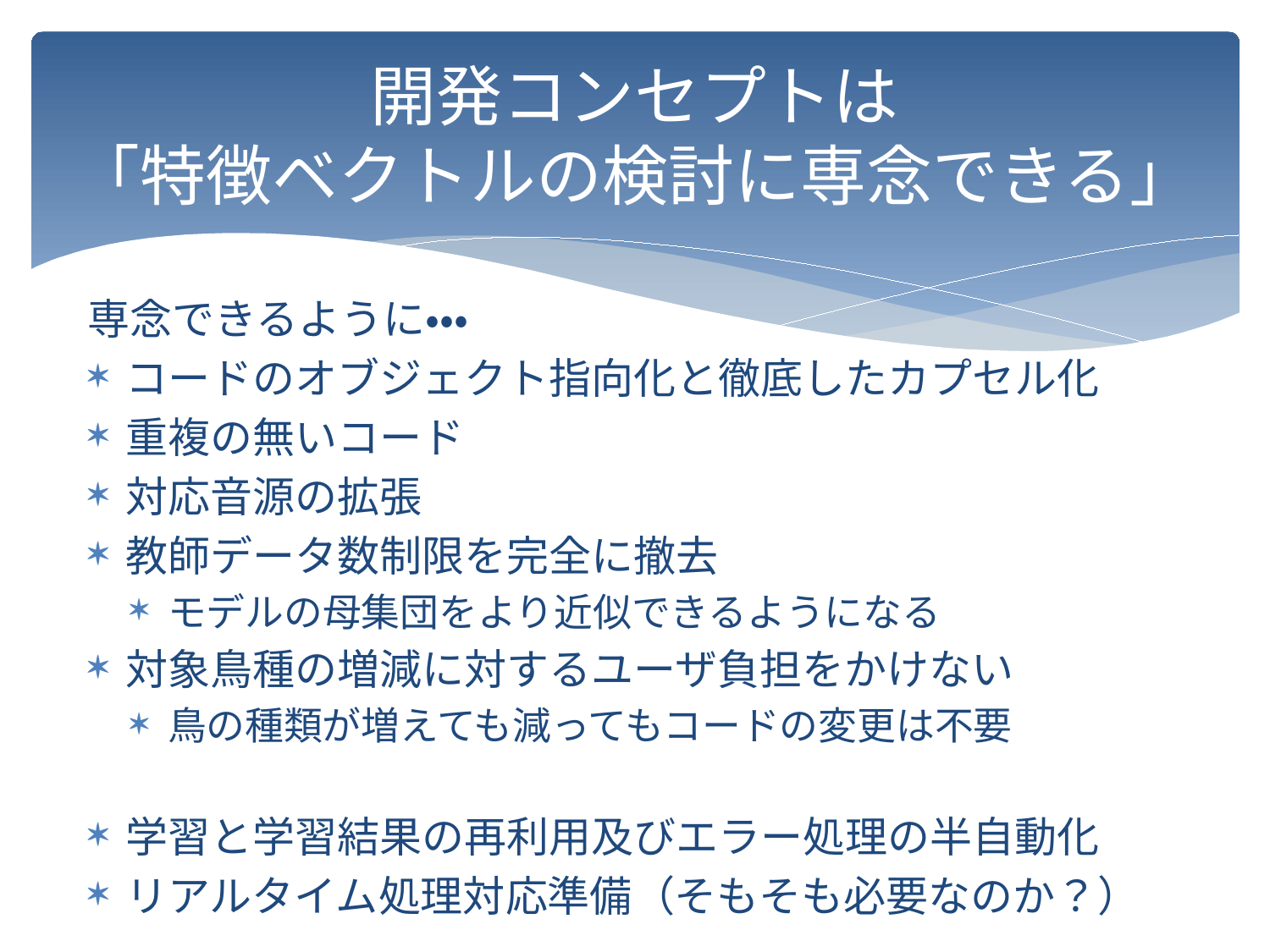

# 開発コンセプトは 「特徴ベクトルの検討に専念できる」
専念できるように・・・
コードのオブジェクト指向化と徹底したカプセル化
重複の無いコード
対応音源の拡張
教師データ数制限を完全に撤去
モデルの母集団をより近似できるようになる
対象鳥種の増減に対するユーザ負担をかけない
鳥の種類が増えても減ってもコードの変更は不要

学習と学習結果の再利用及びエラー処理の半自動化
リアルタイム処理対応準備（そもそも必要なのか？）